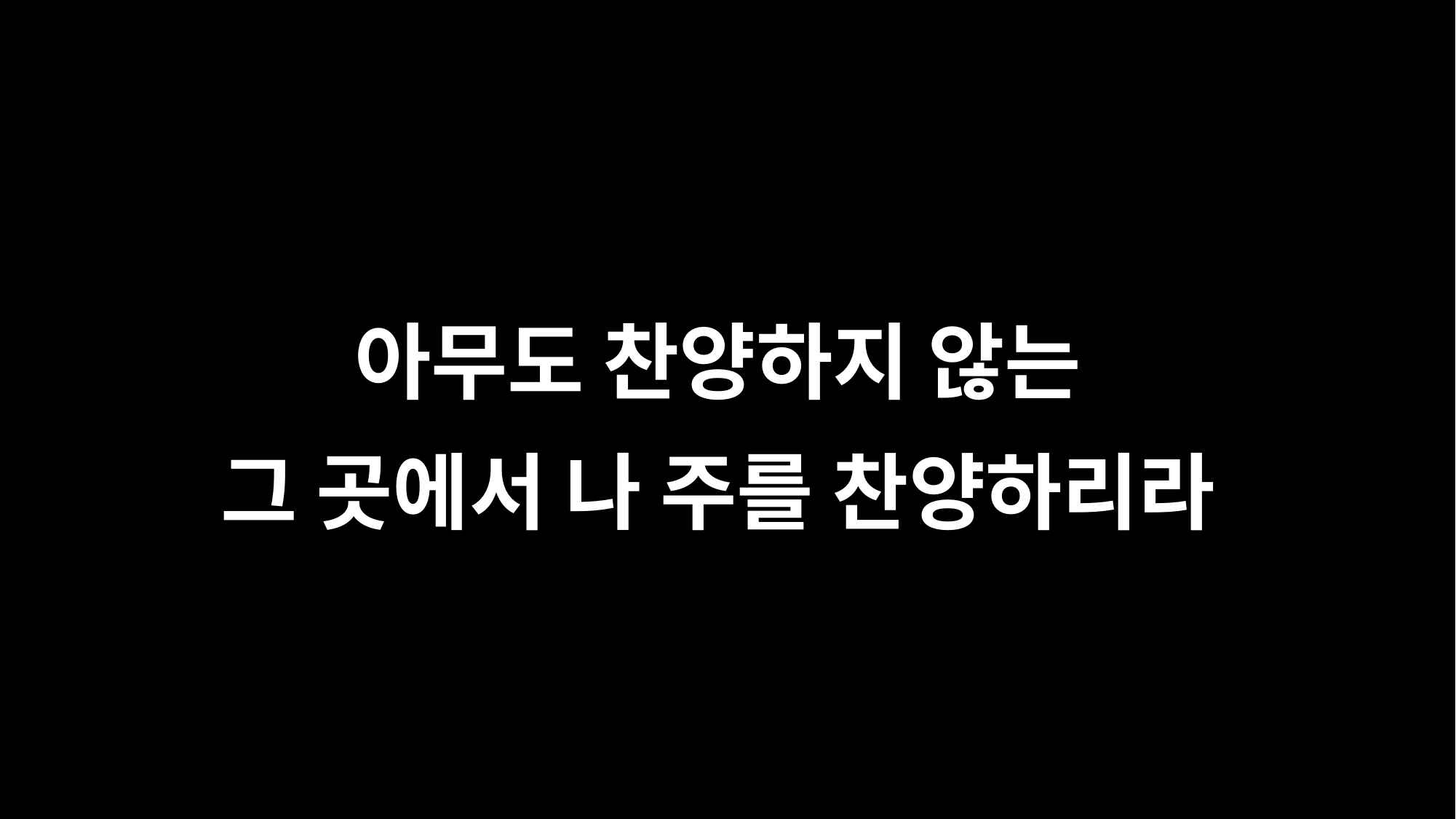

아무도 찬양하지 않는
그 곳에서 나 주를 찬양하리라